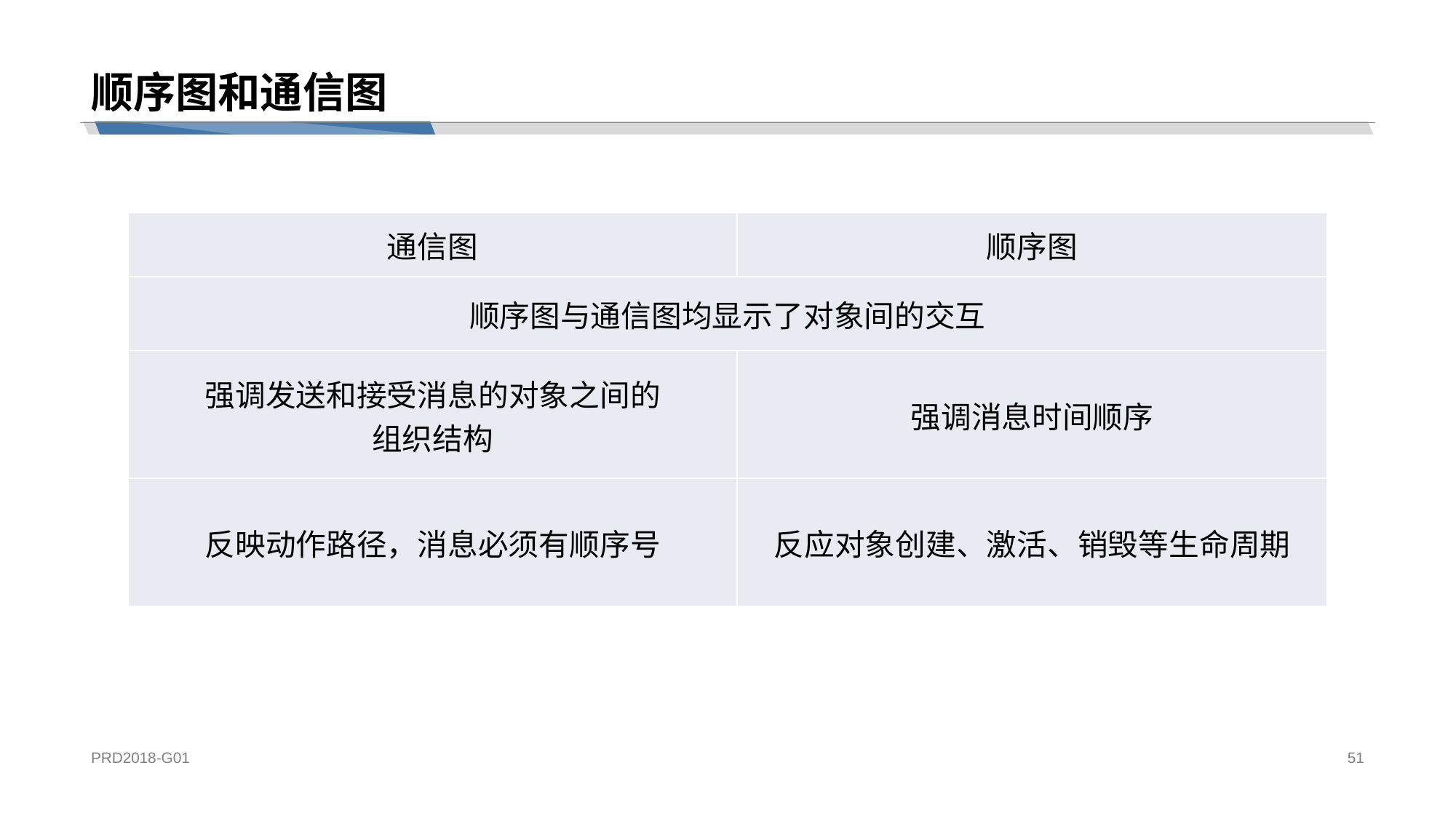

# 顺序图和通信图
| 通信图 | 顺序图 |
| --- | --- |
| 顺序图与通信图均显示了对象间的交互 |  |
| 强调发送和接受消息的对象之间的 组织结构 | 强调消息时间顺序 |
| 反映动作路径，消息必须有顺序号 | 反应对象创建、激活、销毁等生命周期 |
PRD2018-G01
51